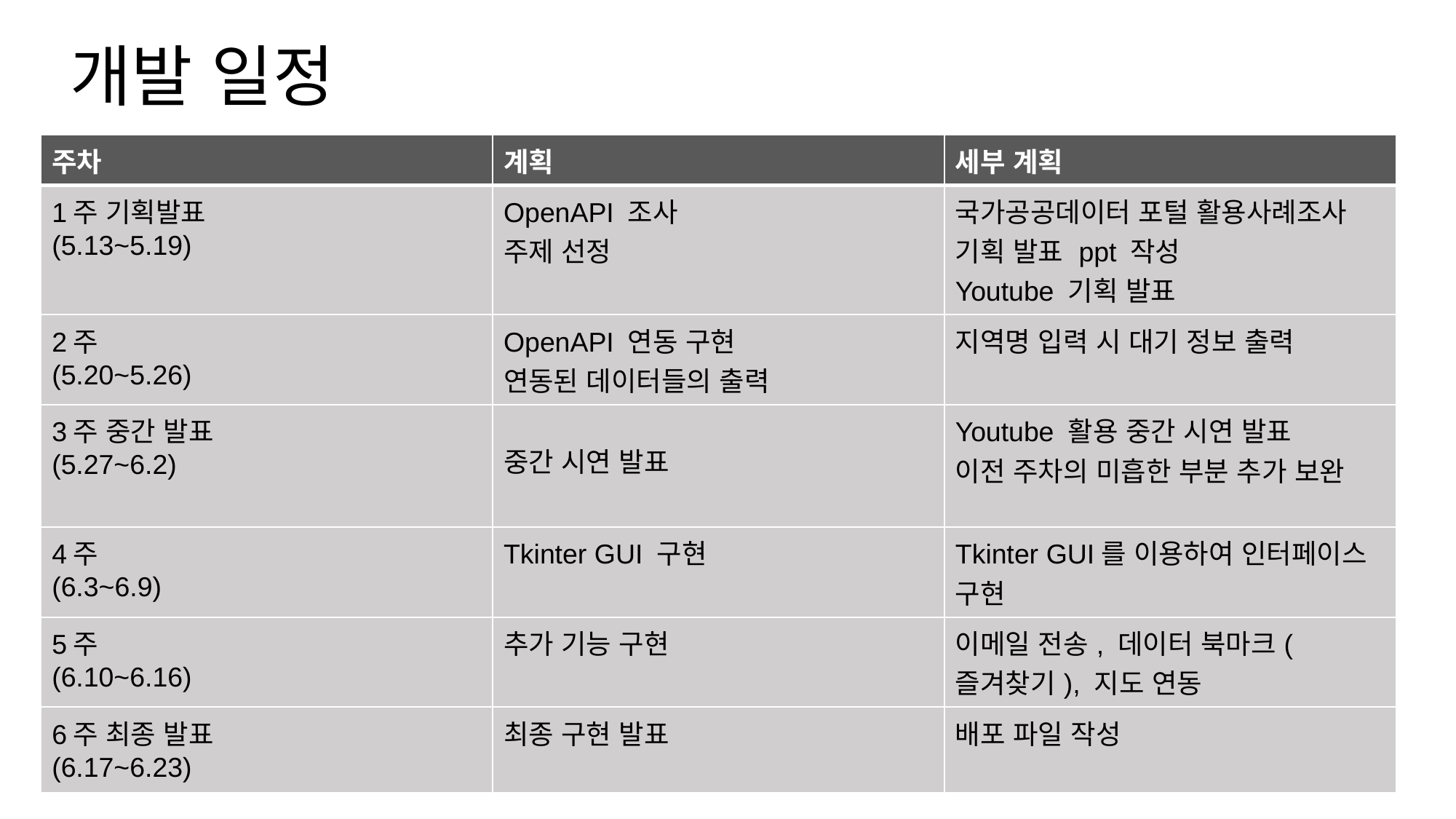

# 개발 일정
| 주차 | 계획 | 세부 계획 |
| --- | --- | --- |
| 1주 기획발표 (5.13~5.19) | OpenAPI 조사 주제 선정 | 국가공공데이터 포털 활용사례조사 기획 발표 ppt 작성 Youtube 기획 발표 |
| 2주 (5.20~5.26) | OpenAPI 연동 구현 연동된 데이터들의 출력 | 지역명 입력 시 대기 정보 출력 |
| 3주 중간 발표 (5.27~6.2) | 중간 시연 발표 | Youtube 활용 중간 시연 발표 이전 주차의 미흡한 부분 추가 보완 |
| 4주 (6.3~6.9) | Tkinter GUI 구현 | Tkinter GUI를 이용하여 인터페이스 구현 |
| 5주 (6.10~6.16) | 추가 기능 구현 | 이메일 전송, 데이터 북마크(즐겨찾기), 지도 연동 |
| 6주 최종 발표 (6.17~6.23) | 최종 구현 발표 | 배포 파일 작성 |